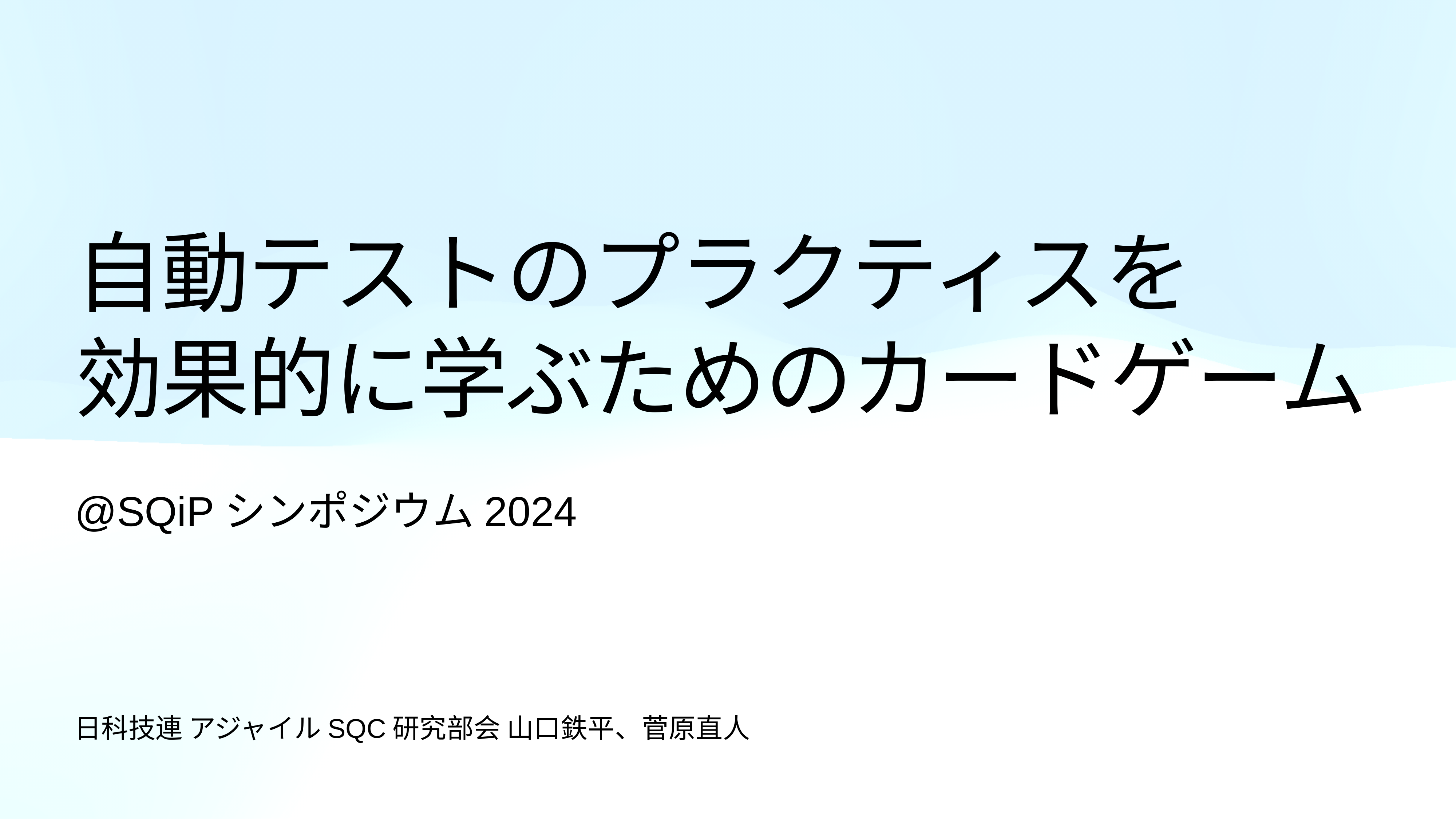

# 自動テストのプラクティスを 効果的に学ぶためのカードゲーム

@SQiPシンポジウム2024
日科技連 アジャイルSQC研究部会 山口鉄平、菅原直人